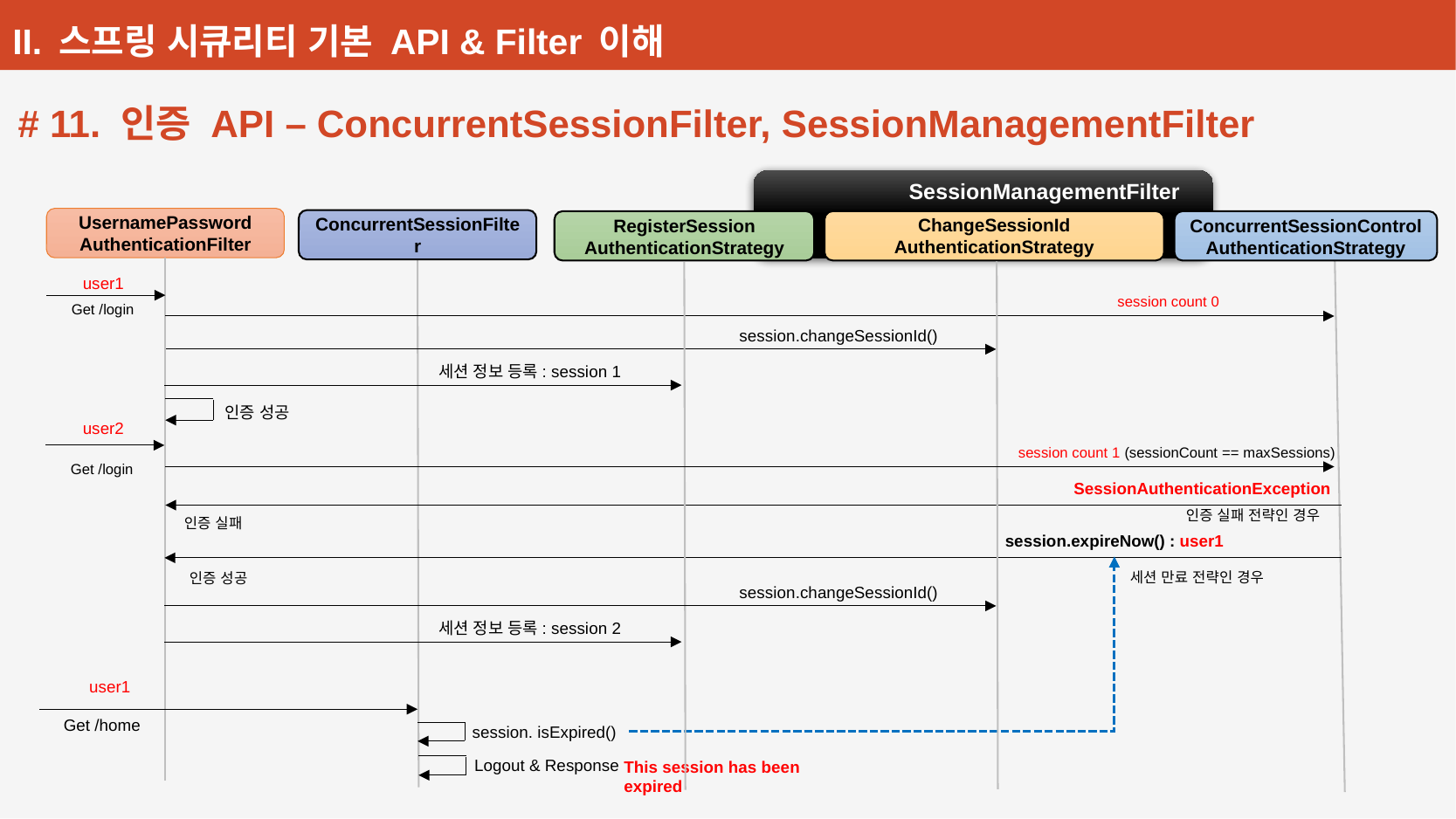

# 11. 인증 API – ConcurrentSessionFilter, SessionManagementFilter

SessionManagementFilter
UsernamePassword
AuthenticationFilter
ConcurrentSessionFilter
ChangeSessionId
AuthenticationStrategy
RegisterSession
AuthenticationStrategy
ConcurrentSessionControlAuthenticationStrategy
user1
session count 0
Get /login
session.changeSessionId()
세션 정보 등록: session 1
인증 성공
user2
session count 1 (sessionCount == maxSessions)
Get /login
SessionAuthenticationException
인증 실패 전략인 경우
인증 실패
session.expireNow() : user1
세션 만료 전략인 경우
인증 성공
session.changeSessionId()
세션 정보 등록: session 2
user1
Get /home
session. isExpired()
Logout & Response
This session has been expired